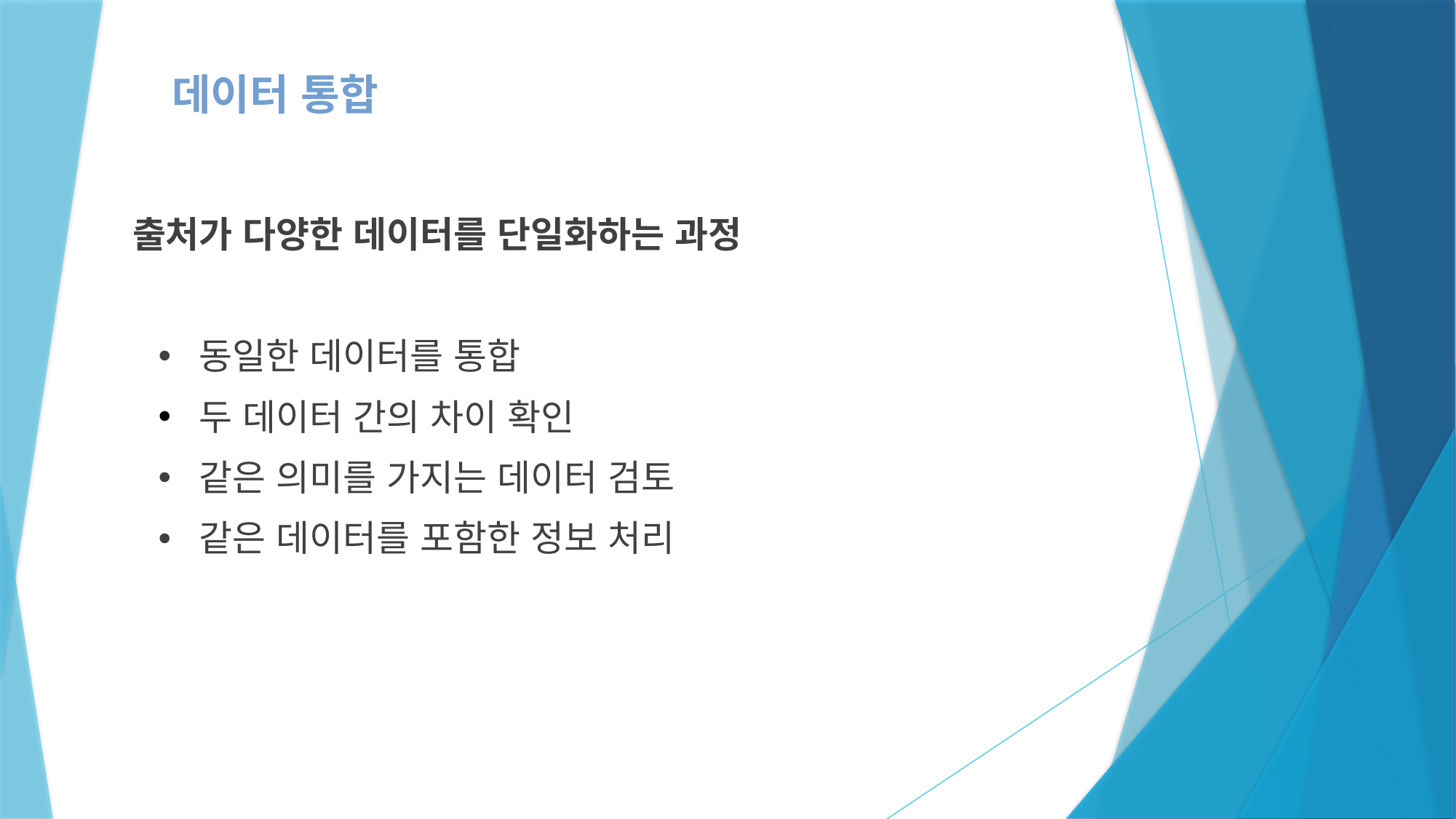

데이터 통합
출처가 다양한 데이터를 단일화하는 과정

동일한 데이터를 통합
두 데이터 간의 차이 확인
같은 의미를 가지는 데이터 검토
같은 데이터를 포함한 정보 처리